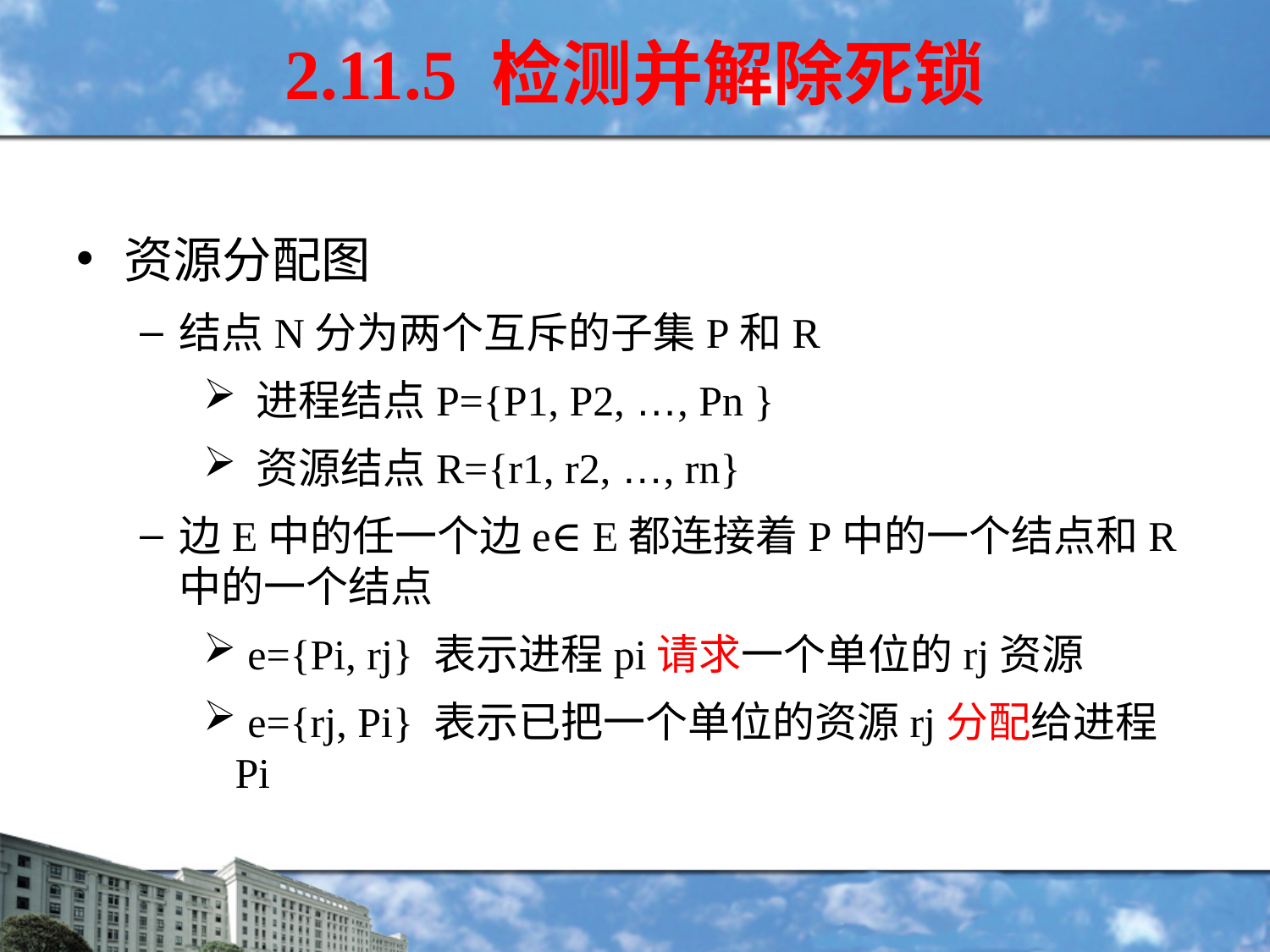

资源分配图
结点N分为两个互斥的子集P和R
 进程结点P={P1, P2, …, Pn }
 资源结点R={r1, r2, …, rn}
边E中的任一个边e∈ E都连接着P中的一个结点和R中的一个结点
 e={Pi, rj} 表示进程pi请求一个单位的rj资源
 e={rj, Pi} 表示已把一个单位的资源rj分配给进程Pi
2.11.5 检测并解除死锁